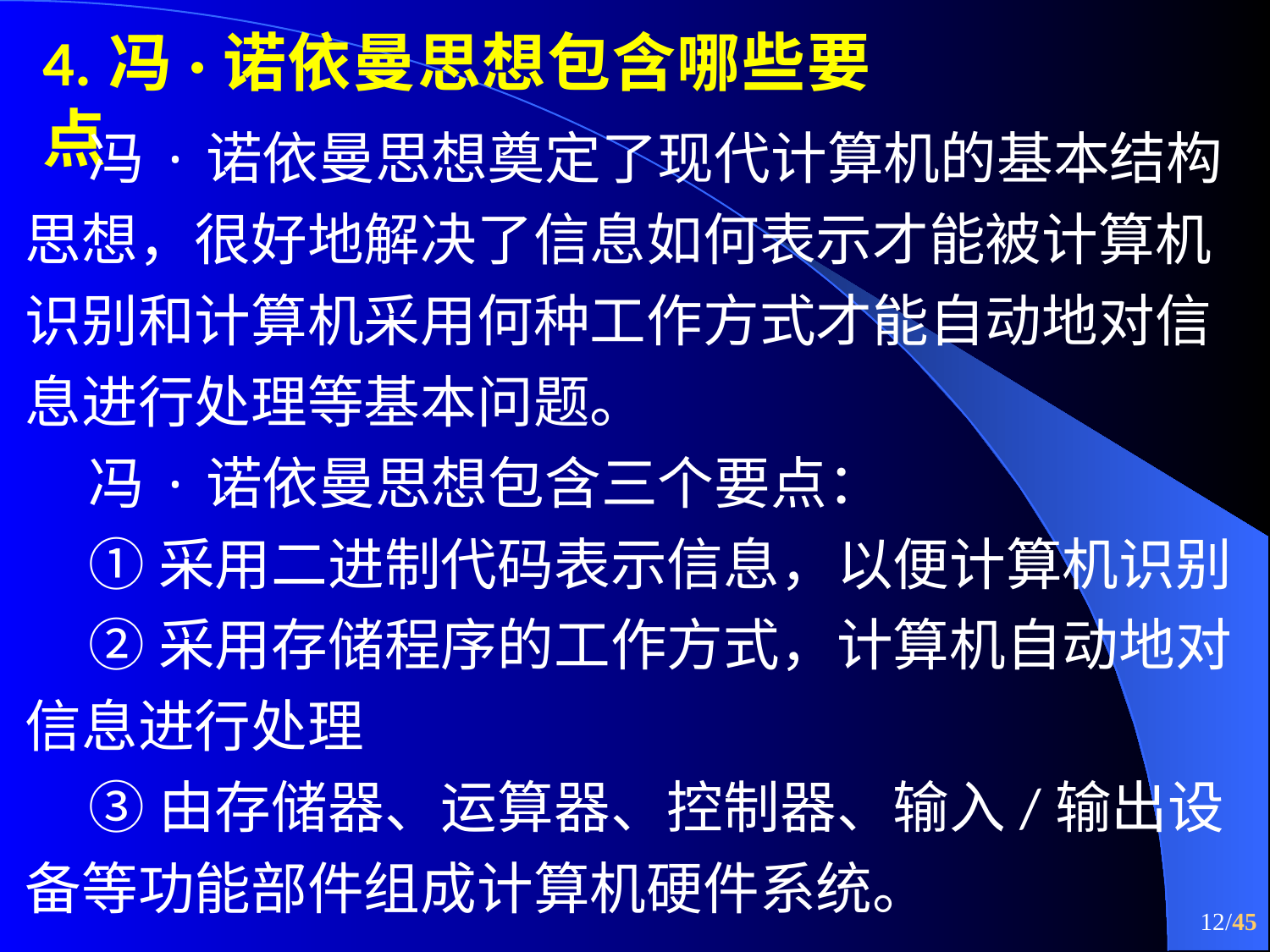

4.冯·诺依曼思想包含哪些要点
冯·诺依曼思想奠定了现代计算机的基本结构思想，很好地解决了信息如何表示才能被计算机识别和计算机采用何种工作方式才能自动地对信息进行处理等基本问题。
冯·诺依曼思想包含三个要点：
①采用二进制代码表示信息，以便计算机识别
②采用存储程序的工作方式，计算机自动地对信息进行处理
③由存储器、运算器、控制器、输入/输出设备等功能部件组成计算机硬件系统。

12/45